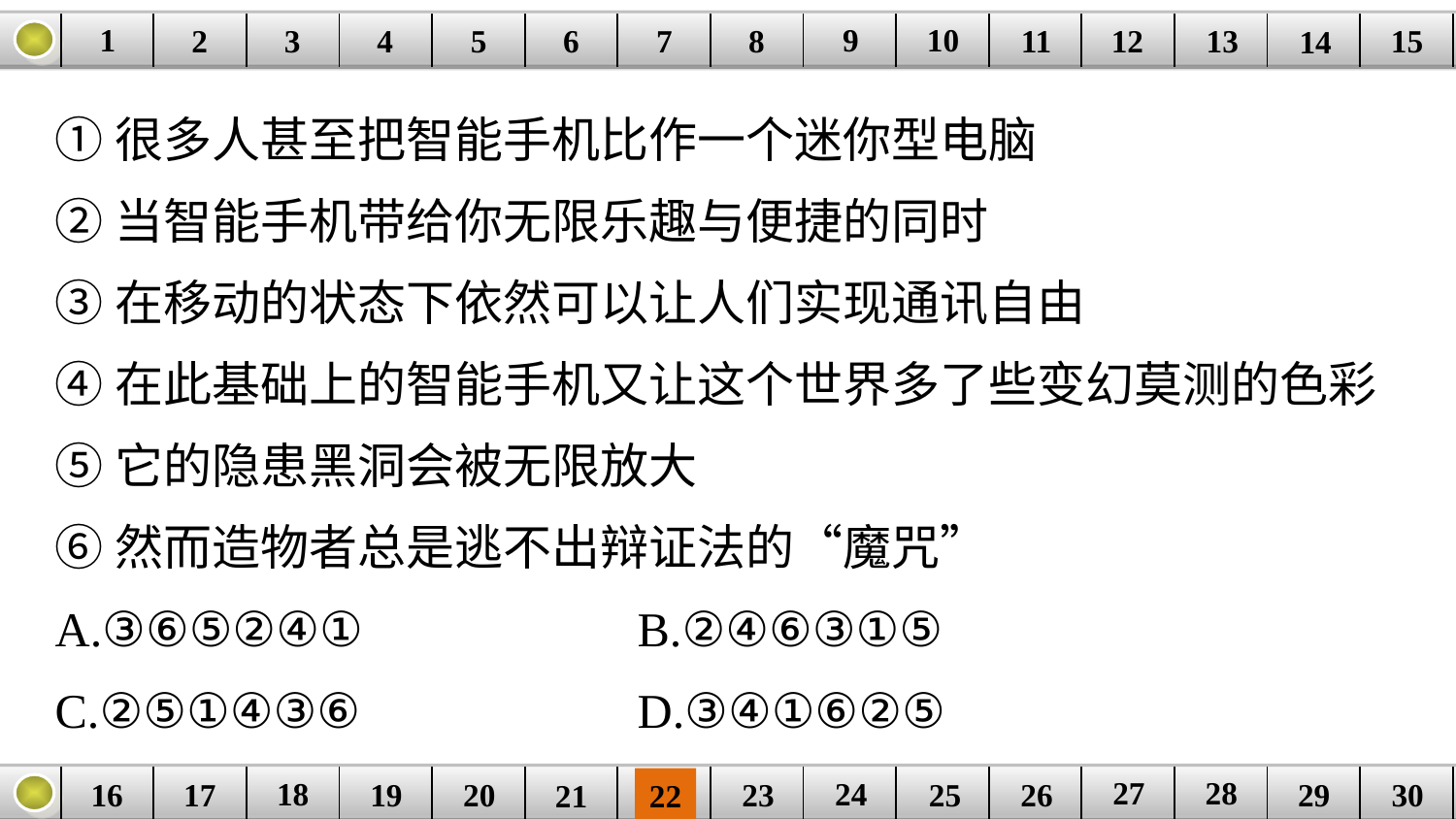

9
10
1
3
4
5
6
8
11
2
12
15
|  |  |  |  |  |  |  |  |  |  |  |  |  |  |  |
| --- | --- | --- | --- | --- | --- | --- | --- | --- | --- | --- | --- | --- | --- | --- |
7
13
14

①很多人甚至把智能手机比作一个迷你型电脑
②当智能手机带给你无限乐趣与便捷的同时
③在移动的状态下依然可以让人们实现通讯自由
④在此基础上的智能手机又让这个世界多了些变幻莫测的色彩
⑤它的隐患黑洞会被无限放大
⑥然而造物者总是逃不出辩证法的“魔咒”
A.③⑥⑤②④①  		B.②④⑥③①⑤
C.②⑤①④③⑥  		D.③④①⑥②⑤

27
28
18
24
16
25
26
30
|  |  |  |  |  |  |  |  |  |  |  |  |  |  |  |
| --- | --- | --- | --- | --- | --- | --- | --- | --- | --- | --- | --- | --- | --- | --- |
23
17
19
20
29
21
22